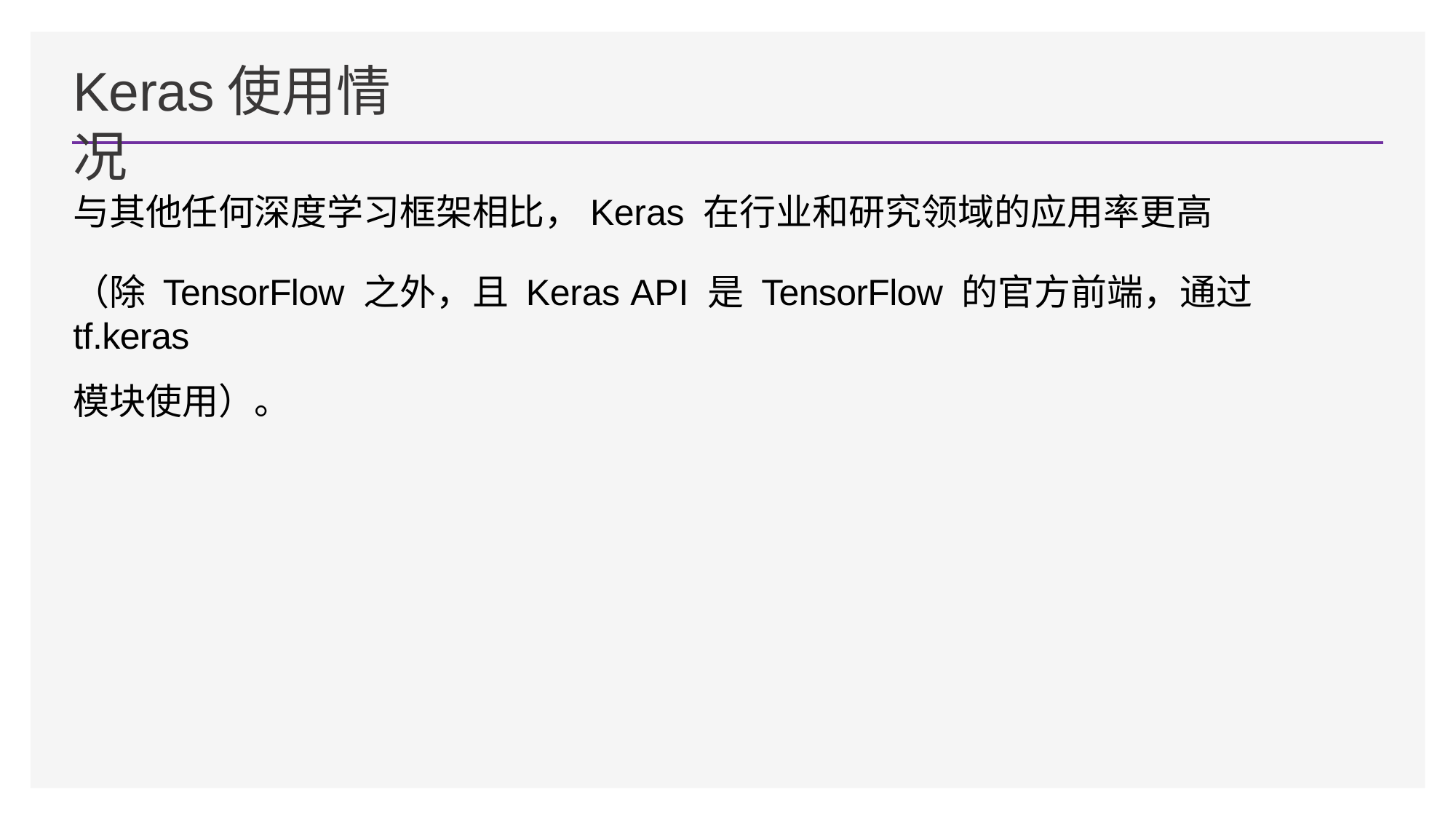

# Keras使用情况
与其他任何深度学习框架相比，Keras 在行业和研究领域的应用率更高

（除 TensorFlow 之外，且 Keras API 是 TensorFlow 的官方前端，通过 tf.keras
模块使用）。